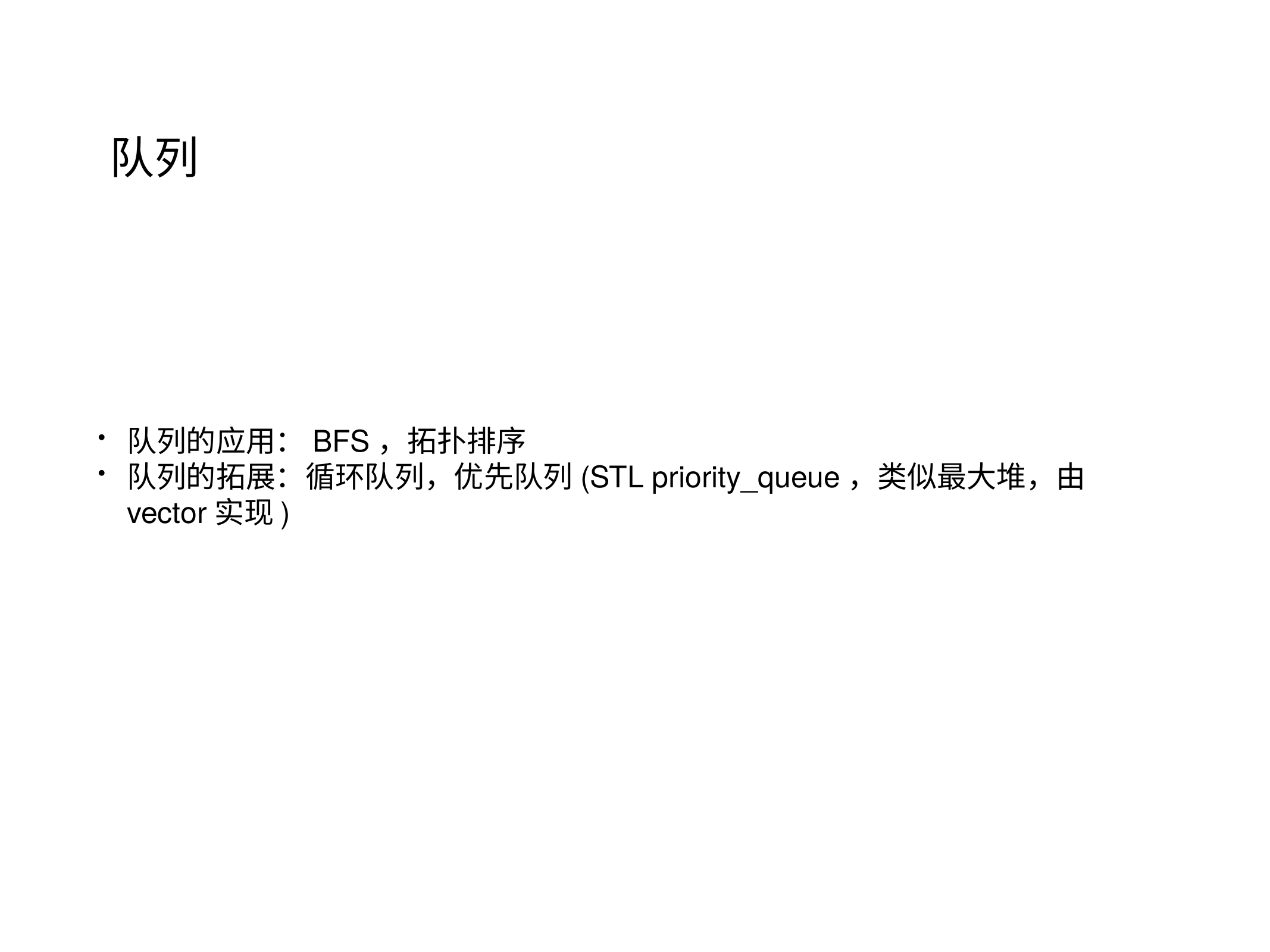

队列的应用：BFS，拓扑排序
队列的拓展：循环队列，优先队列(STL priority_queue，类似最大堆，由vector实现)
队列